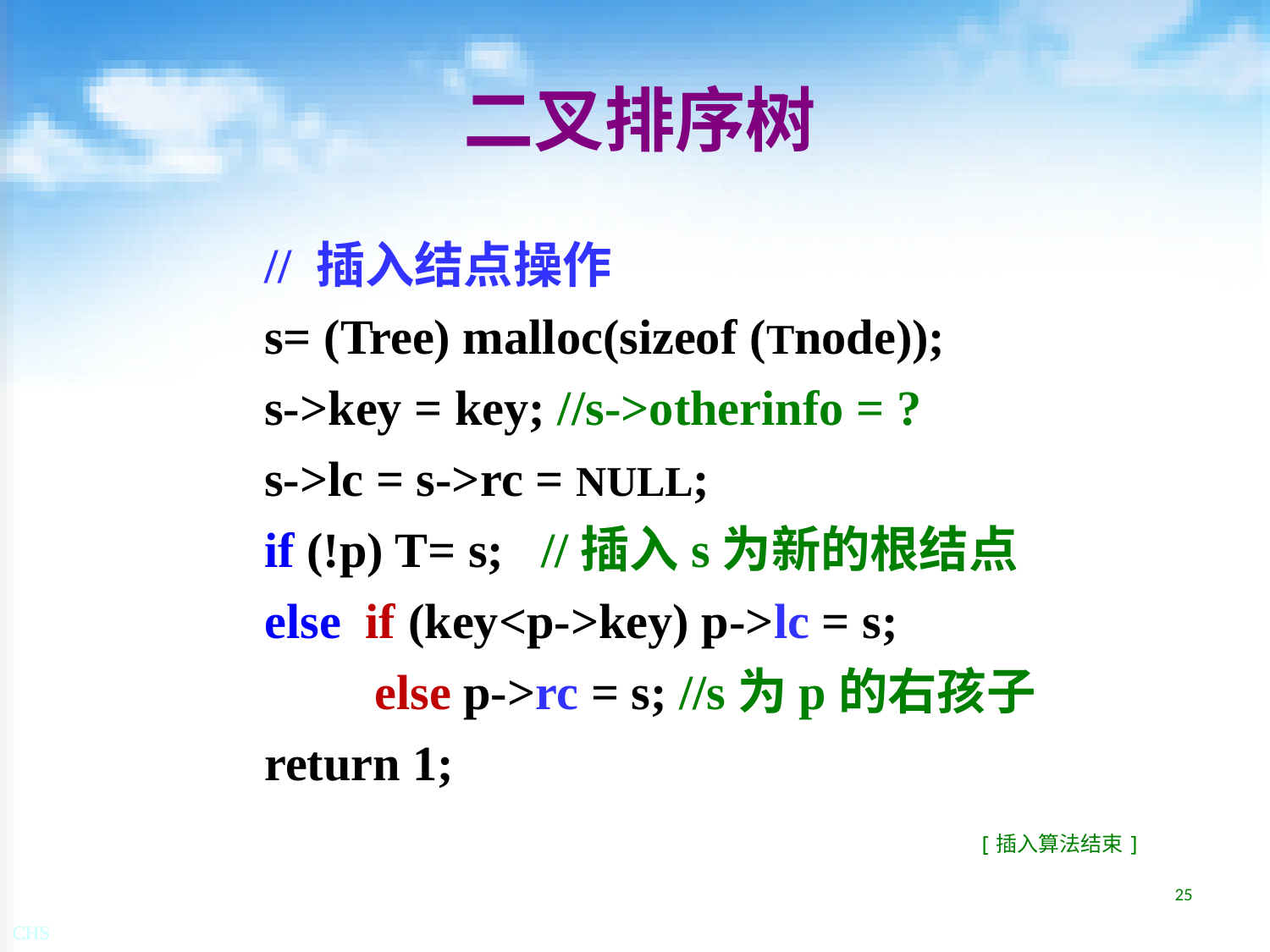

# 二叉排序树
// 插入结点操作
s= (Tree) malloc(sizeof (Tnode));
s->key = key; //s->otherinfo = ?
s->lc = s->rc = NULL;
if (!p) T= s;   //插入s为新的根结点
else  if (key<p->key) p->lc = s;
　　else p->rc = s; //s为p的右孩子
return 1;
				[插入算法结束]
25